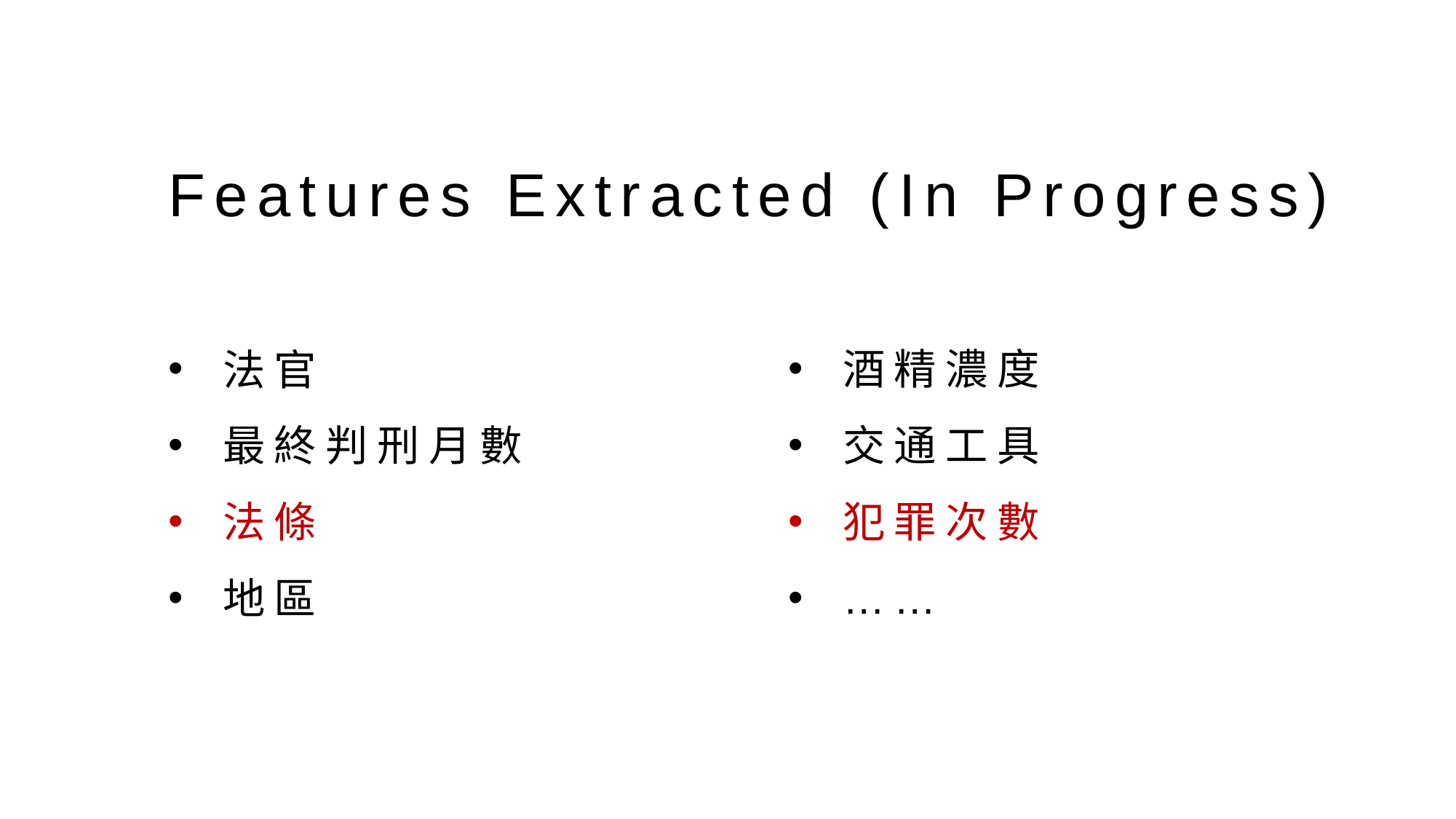

Features Extracted (In Progress)

酒精濃度
交通工具
犯罪次數
……
法官
最終判刑月數
法條
地區